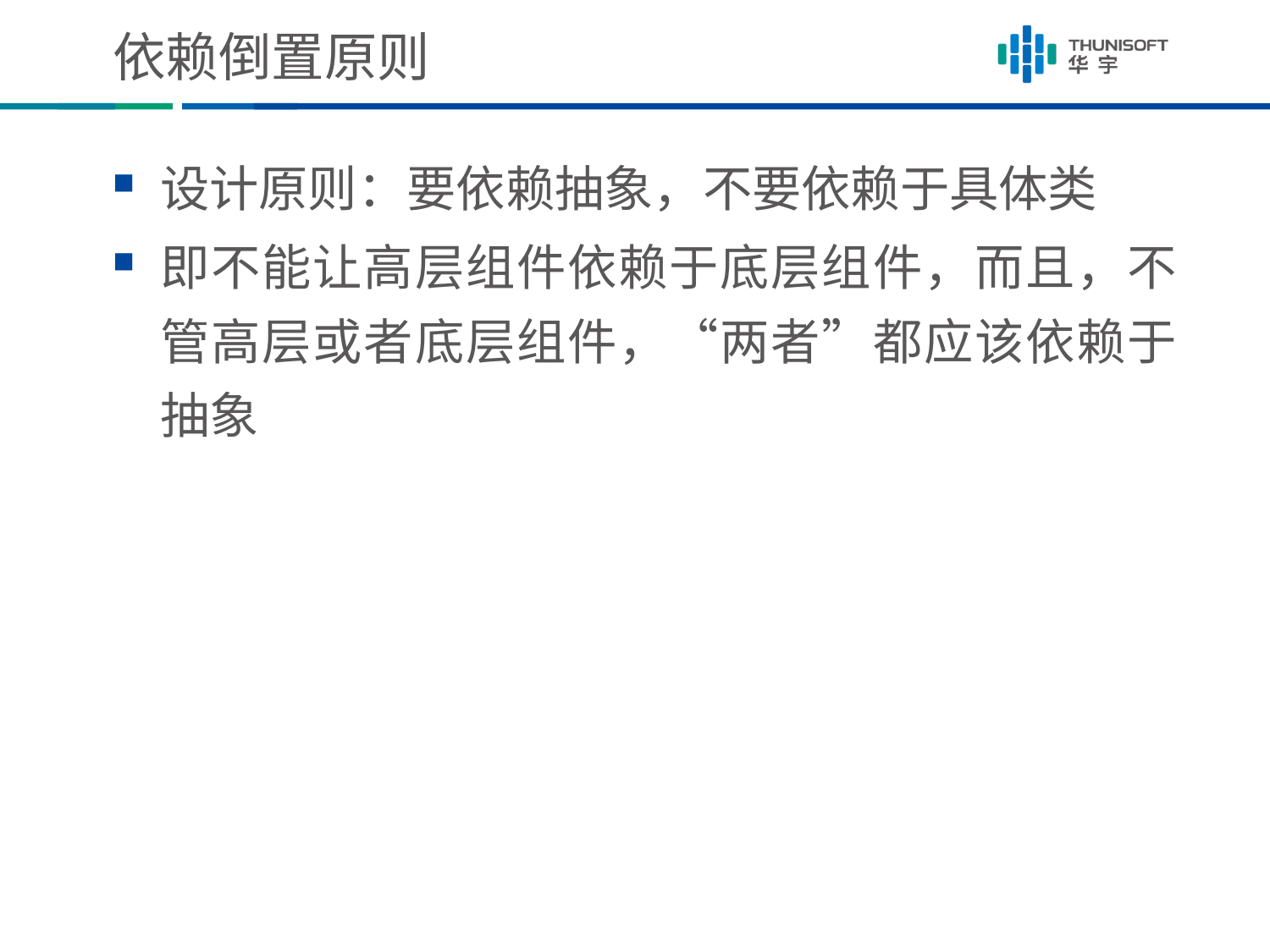

# 依赖倒置原则
设计原则：要依赖抽象，不要依赖于具体类
即不能让高层组件依赖于底层组件，而且，不管高层或者底层组件，“两者”都应该依赖于抽象

11